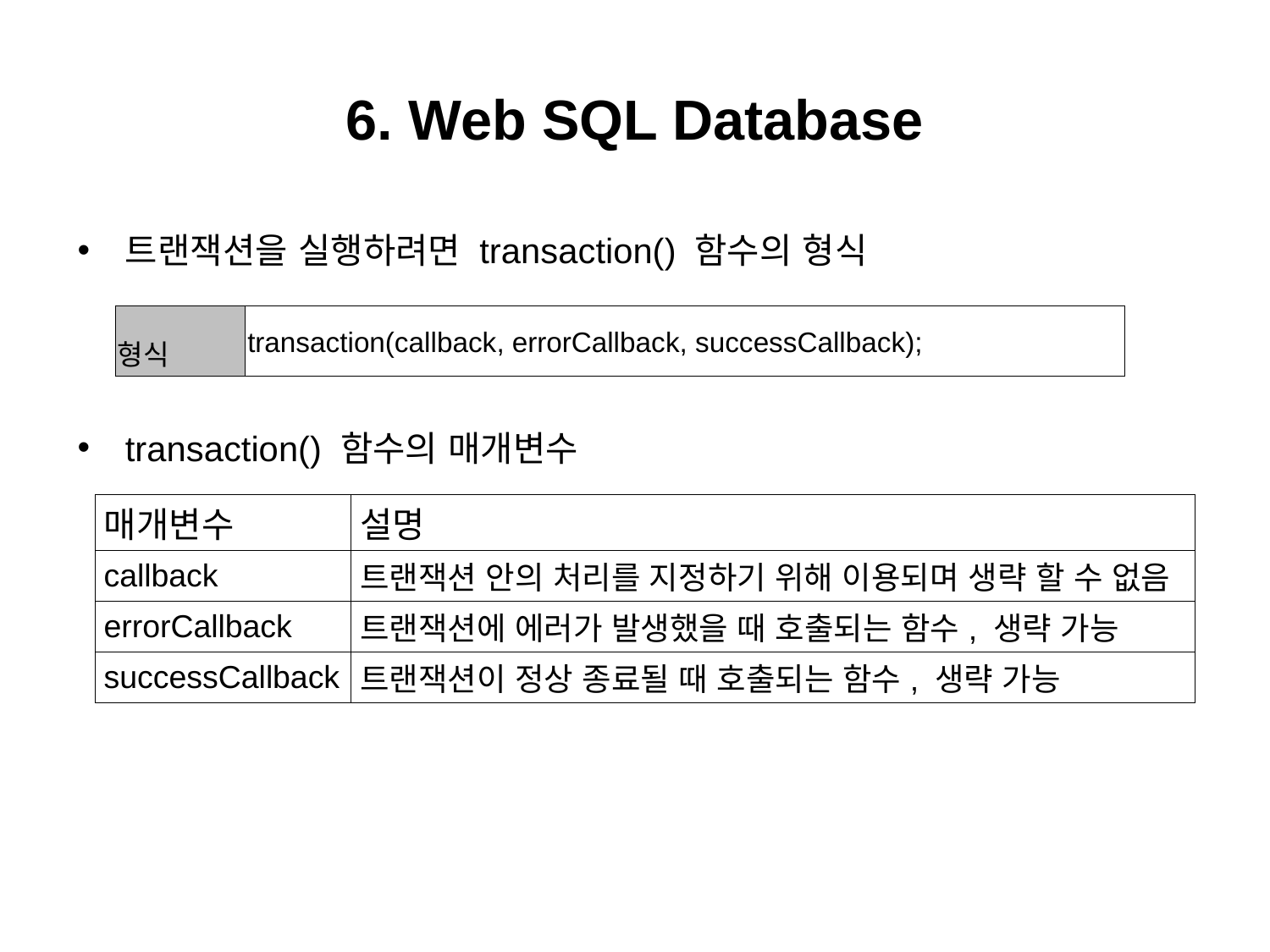

# 6. Web SQL Database
트랜잭션을 실행하려면 transaction() 함수의 형식

transaction() 함수의 매개변수

| 형식 | transaction(callback, errorCallback, successCallback); |
| --- | --- |

| 매개변수 | 설명 |
| --- | --- |
| callback | 트랜잭션 안의 처리를 지정하기 위해 이용되며 생략 할 수 없음 |
| errorCallback | 트랜잭션에 에러가 발생했을 때 호출되는 함수, 생략 가능 |
| successCallback | 트랜잭션이 정상 종료될 때 호출되는 함수, 생략 가능 |